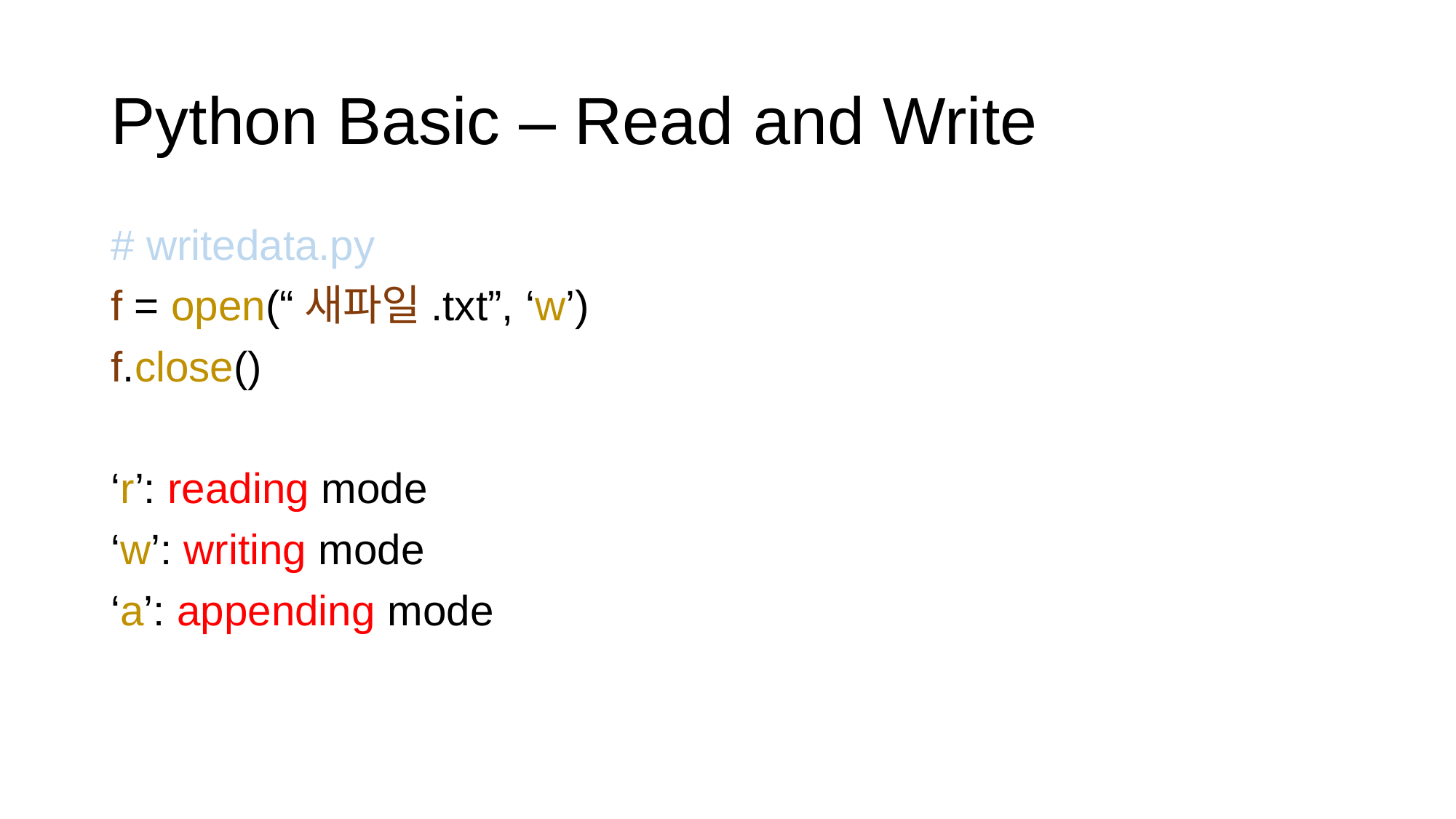

# Python Basic – Read and Write
# writedata.py
f = open(“새파일.txt”, ‘w’)
f.close()

‘r’: reading mode
‘w’: writing mode
‘a’: appending mode